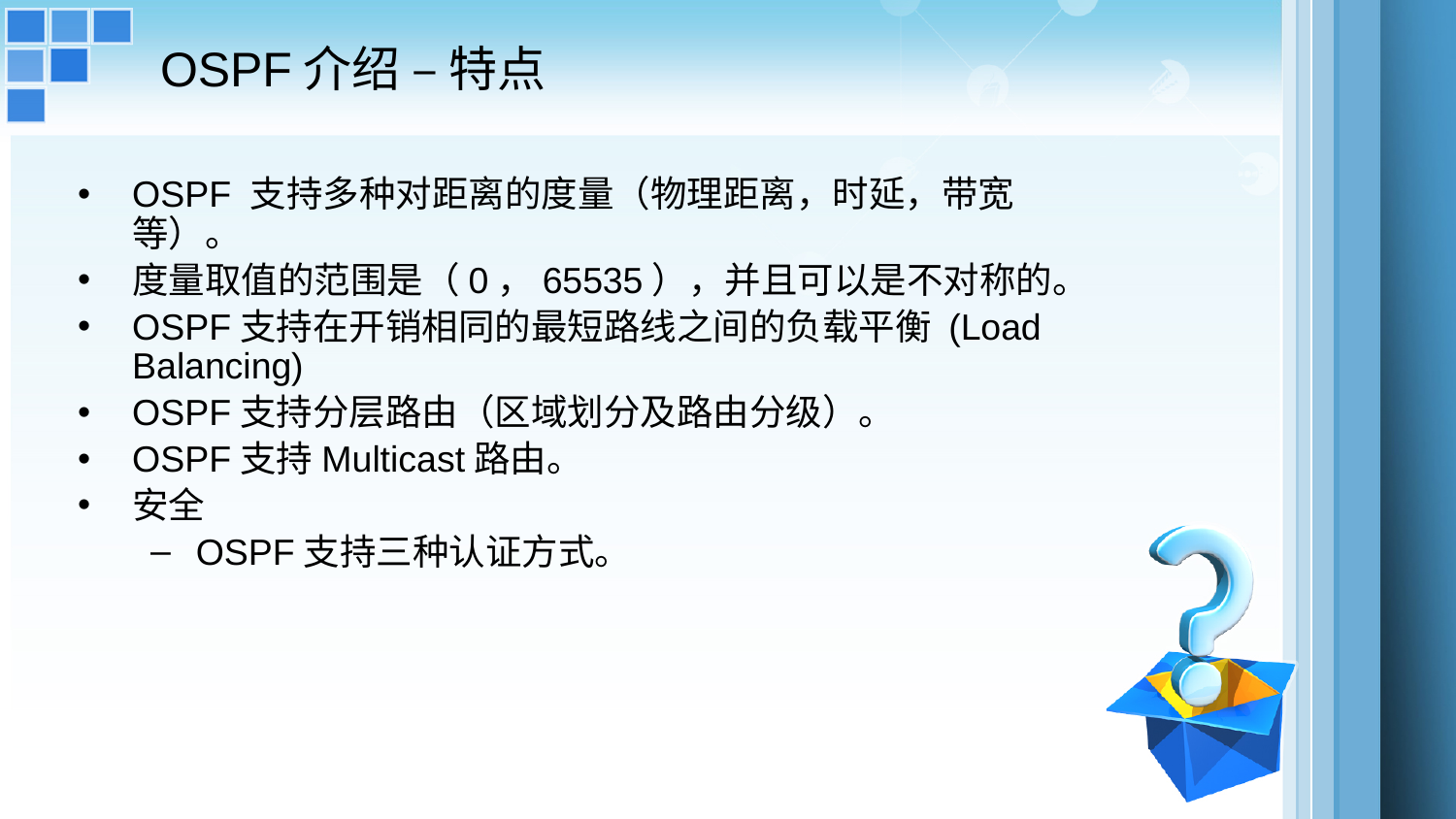

OSPF介绍 – 特点
OSPF 支持多种对距离的度量（物理距离，时延，带宽等）。
度量取值的范围是（0，65535），并且可以是不对称的。
OSPF支持在开销相同的最短路线之间的负载平衡 (Load Balancing)
OSPF支持分层路由（区域划分及路由分级）。
OSPF支持Multicast路由。
安全
OSPF支持三种认证方式。